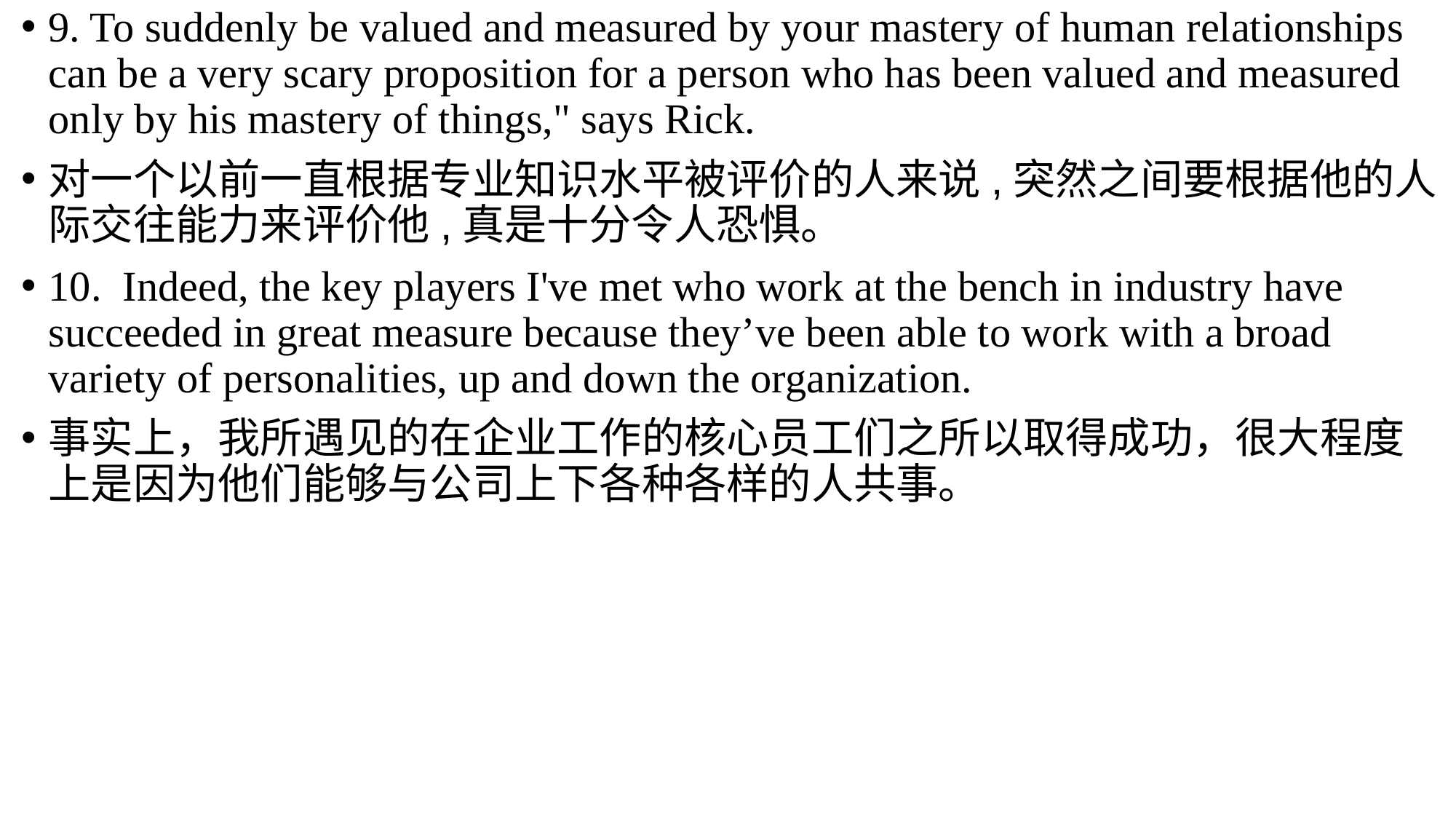

9. To suddenly be valued and measured by your mastery of human relationships can be a very scary proposition for a person who has been valued and measured only by his mastery of things," says Rick.
对一个以前一直根据专业知识水平被评价的人来说,突然之间要根据他的人际交往能力来评价他,真是十分令人恐惧。
10.  Indeed, the key players I've met who work at the bench in industry have succeeded in great measure because they’ve been able to work with a broad variety of personalities, up and down the organization.
事实上，我所遇见的在企业工作的核心员工们之所以取得成功，很大程度上是因为他们能够与公司上下各种各样的人共事。